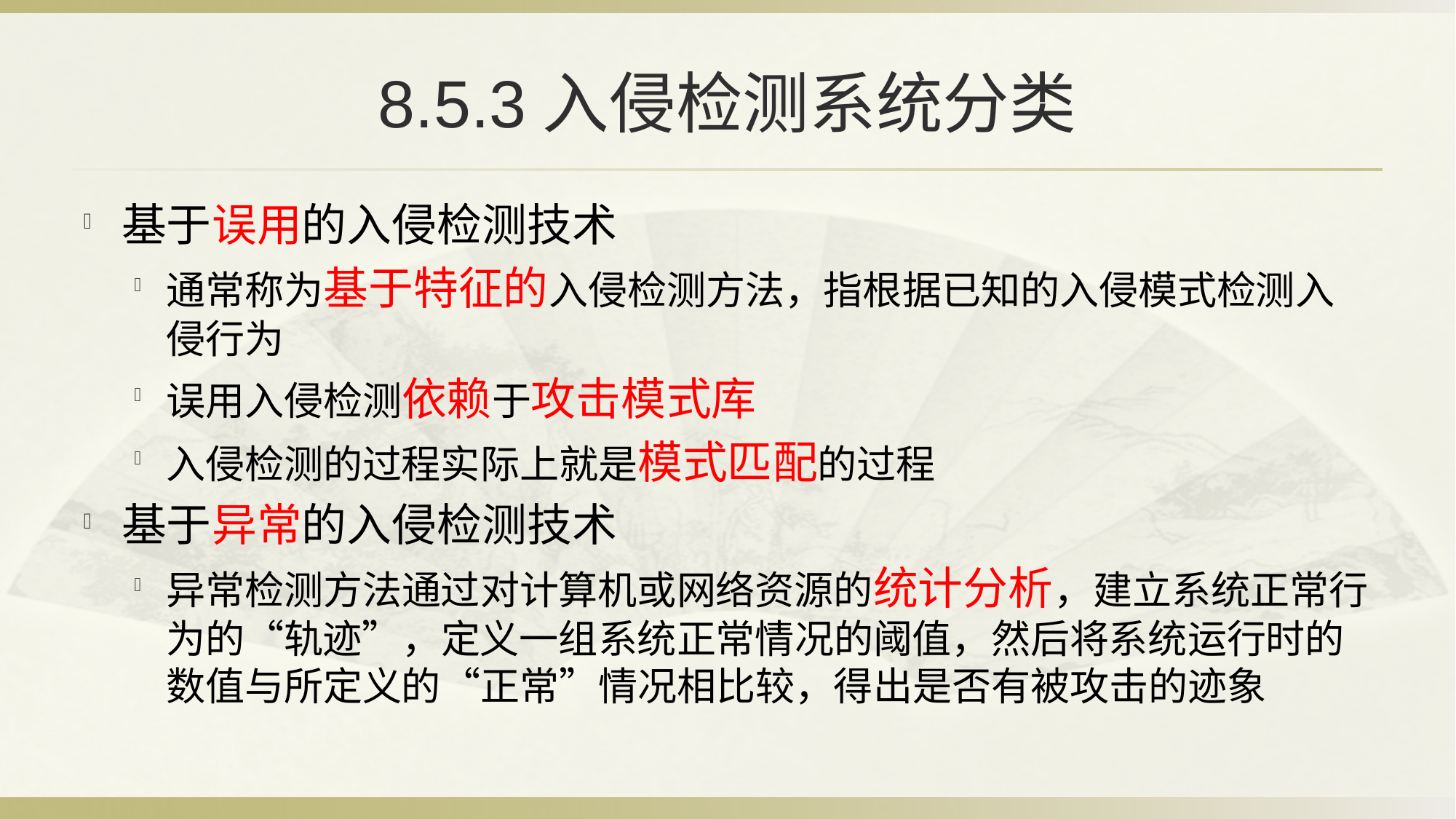

# 8.5.3入侵检测系统分类
基于误用的入侵检测技术
通常称为基于特征的入侵检测方法，指根据已知的入侵模式检测入侵行为
误用入侵检测依赖于攻击模式库
入侵检测的过程实际上就是模式匹配的过程
基于异常的入侵检测技术
异常检测方法通过对计算机或网络资源的统计分析，建立系统正常行为的“轨迹”，定义一组系统正常情况的阈值，然后将系统运行时的数值与所定义的“正常”情况相比较，得出是否有被攻击的迹象